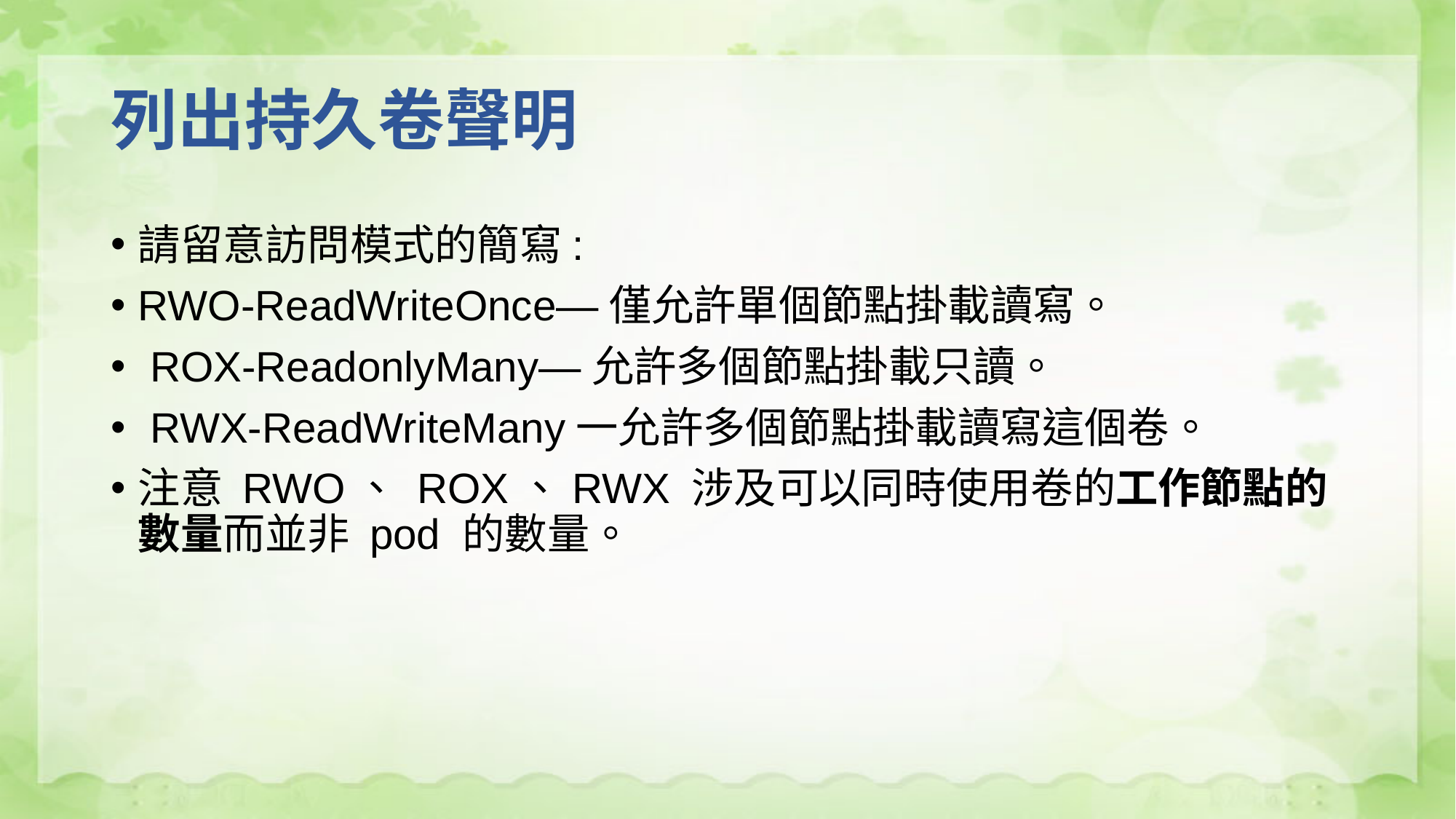

# 列出持久卷聲明
請留意訪問模式的簡寫:
RWO-ReadWriteOnce—僅允許單個節點掛載讀寫。
 ROX-ReadonlyMany—允許多個節點掛載只讀。
 RWX-ReadWriteMany一允許多個節點掛載讀寫這個卷。
注意 RWO、 ROX、RWX 涉及可以同時使用卷的工作節點的數量而並非 pod 的數量。